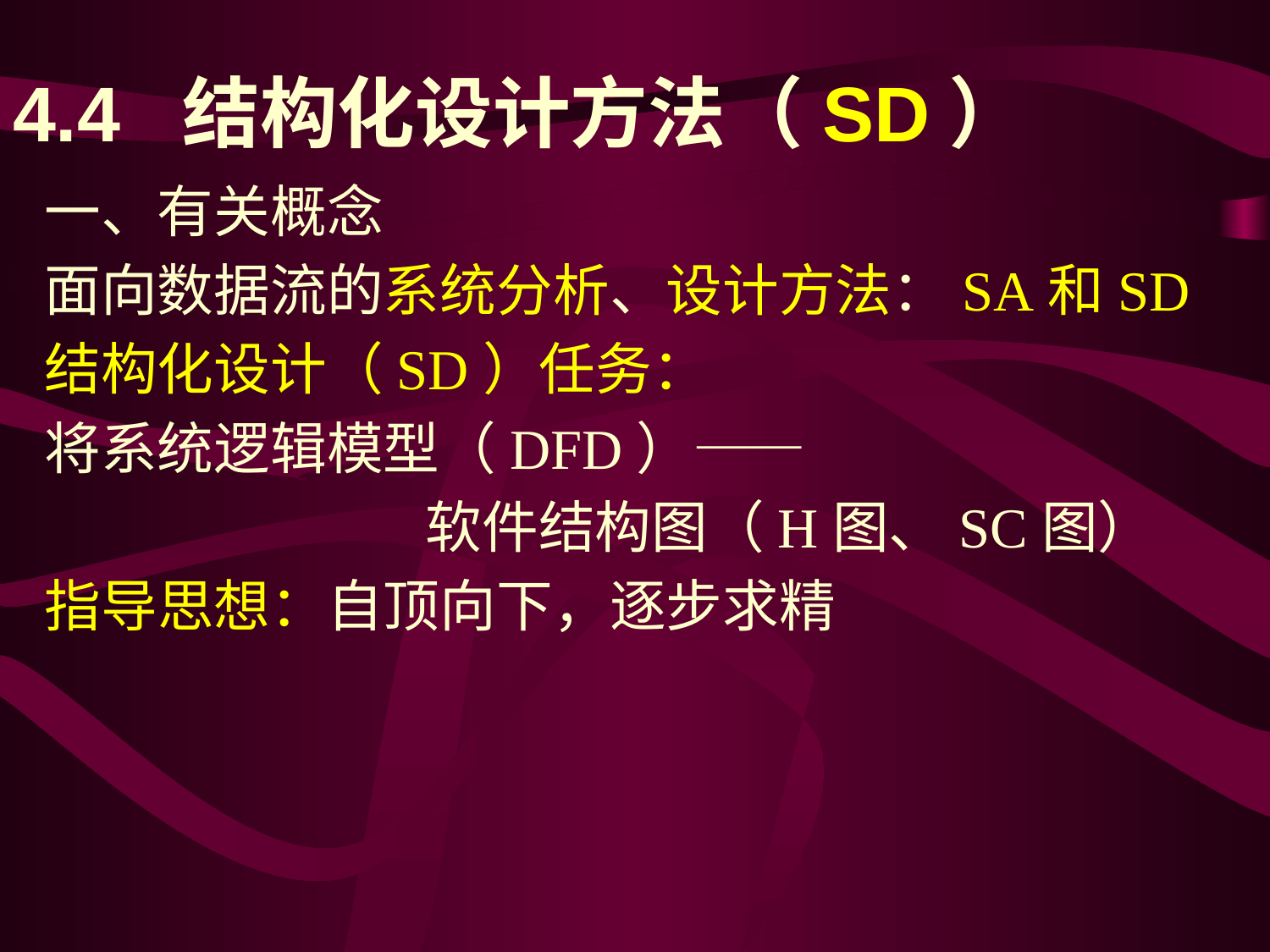

# 4.4  结构化设计方法（SD）
一、有关概念
面向数据流的系统分析、设计方法：SA和SD
结构化设计（SD）任务：
将系统逻辑模型（DFD）——
			软件结构图（H图、SC图）
指导思想：自顶向下，逐步求精

81